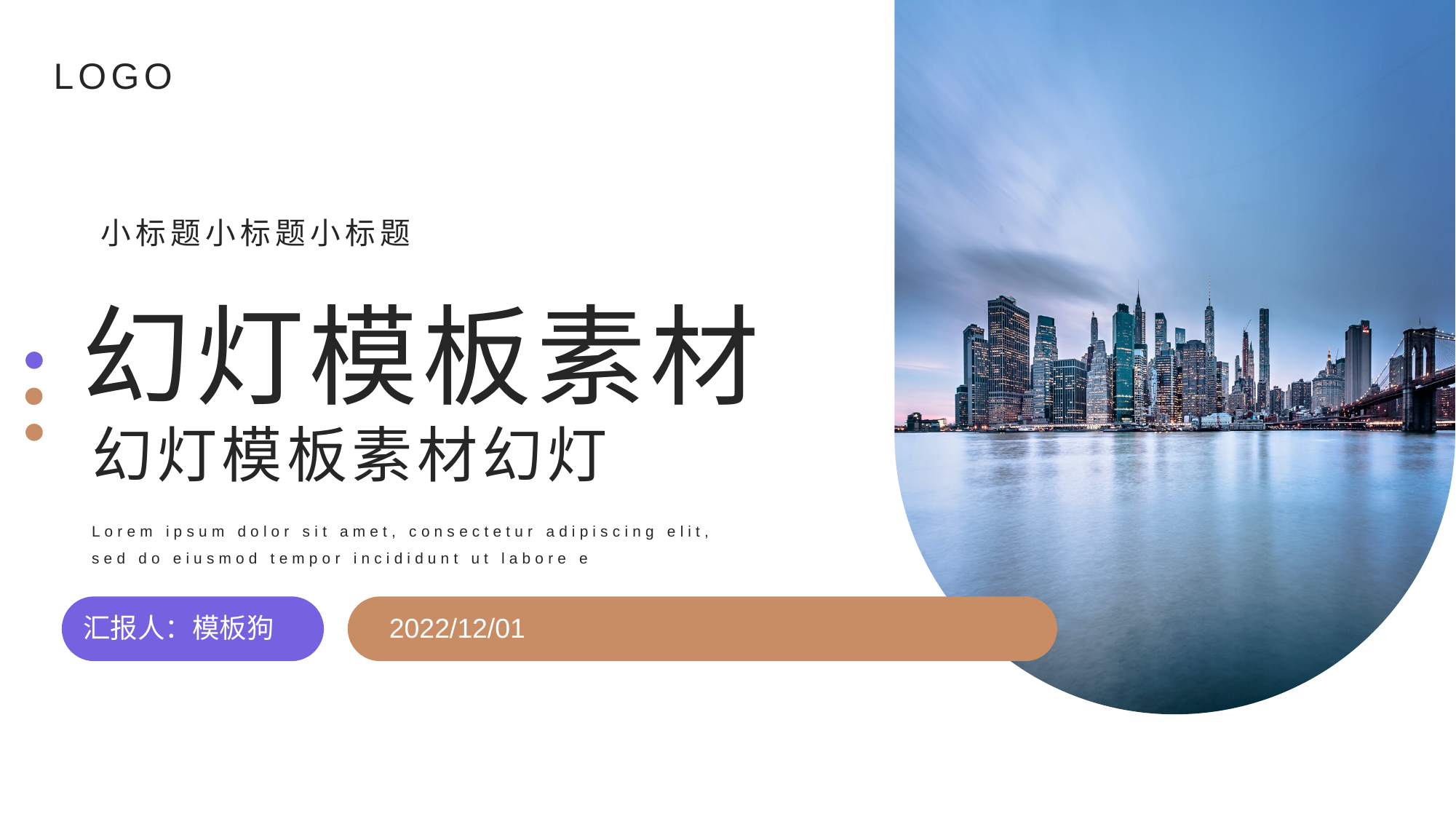

LOGO
小标题小标题小标题
幻灯模板素材

幻灯模板素材幻灯

Lorem ipsum dolor sit amet, consectetur adipiscing elit, sed do eiusmod tempor incididunt ut labore e

汇报人：模板狗
2022/12/01